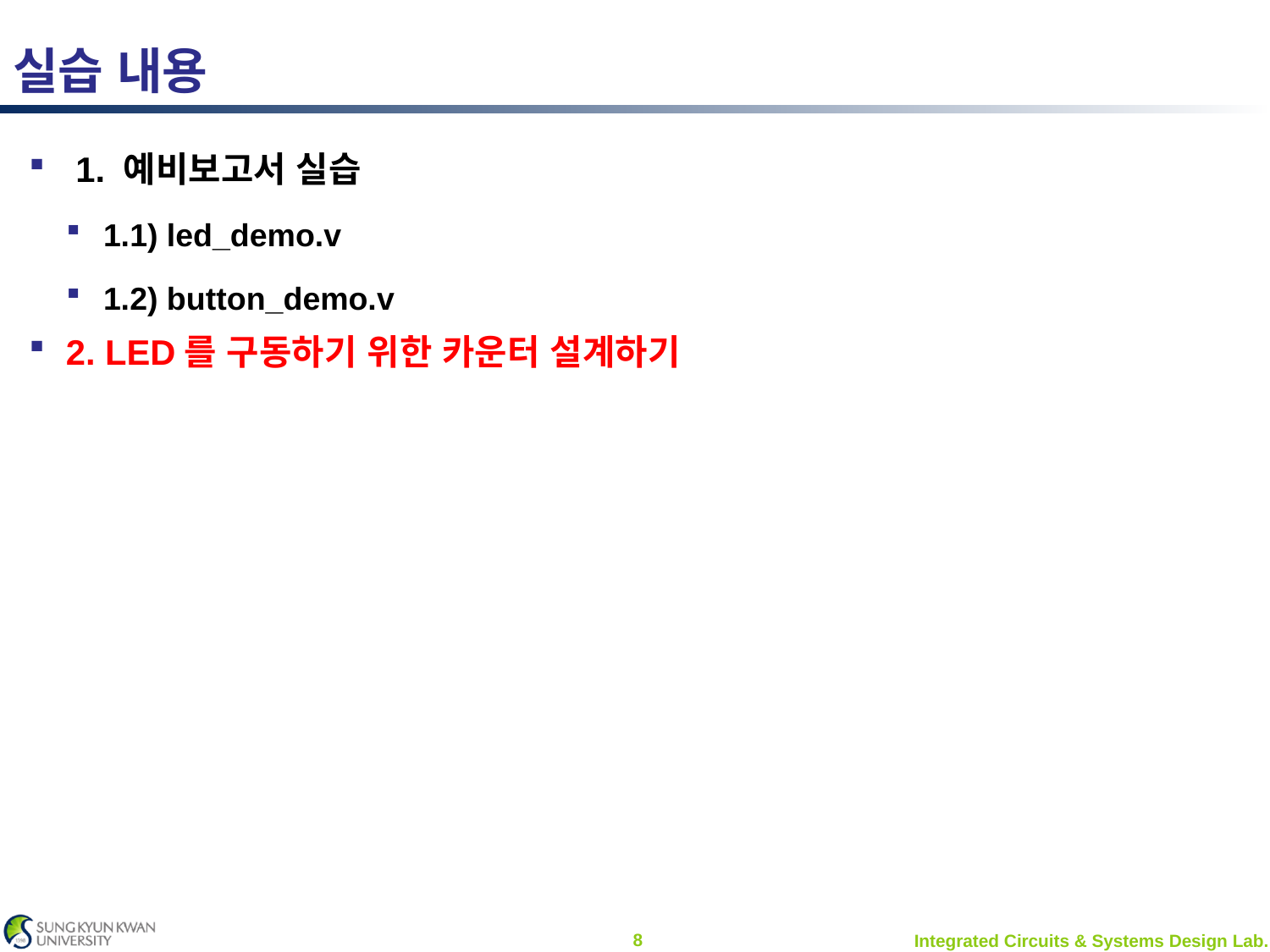

# 실습 내용
 1. 예비보고서 실습
1.1) led_demo.v
1.2) button_demo.v
2. LED를 구동하기 위한 카운터 설계하기